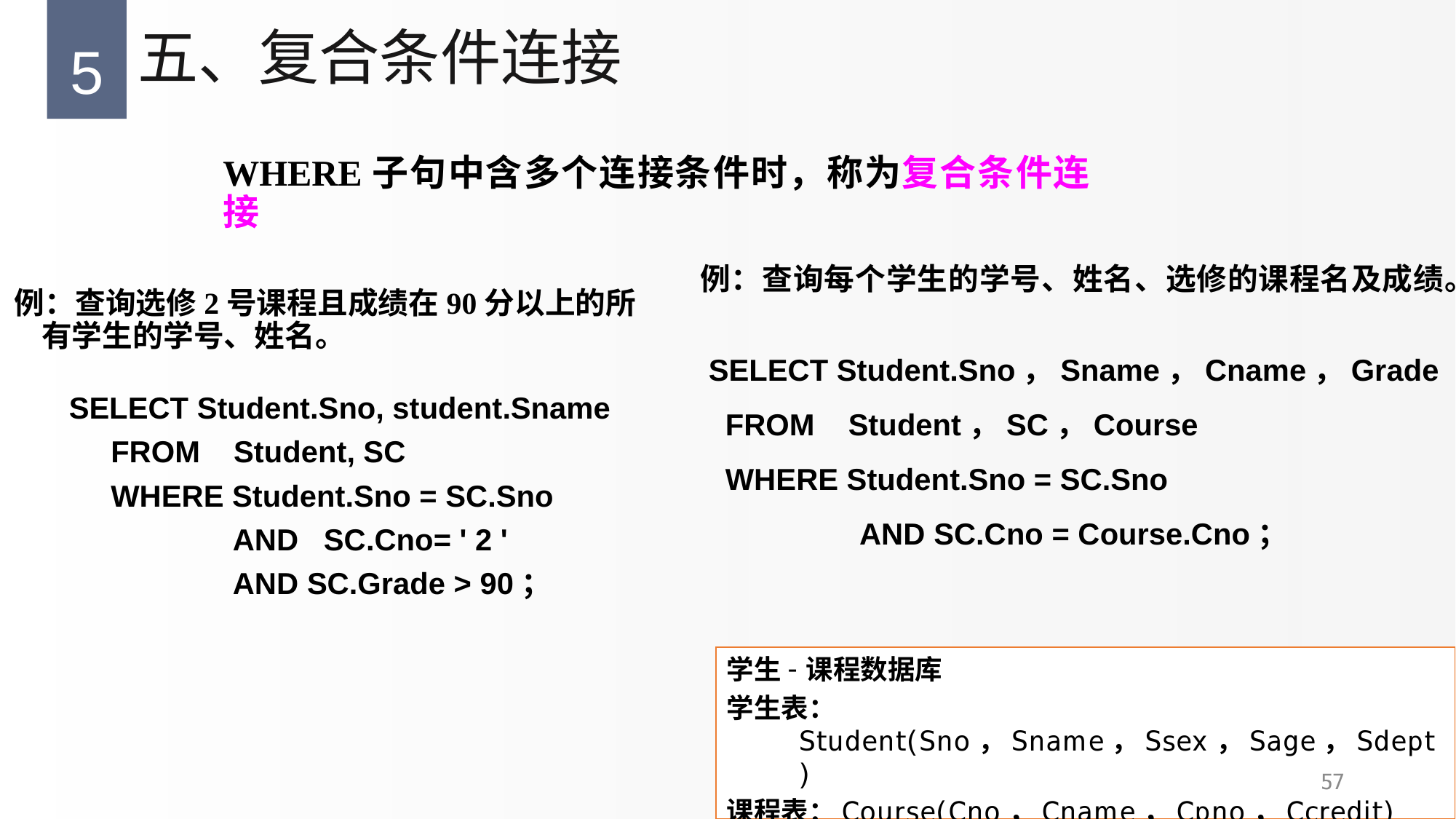

# 五、复合条件连接
WHERE子句中含多个连接条件时，称为复合条件连接

例：查询选修2号课程且成绩在90分以上的所有学生的学号、姓名。
SELECT Student.Sno, student.Sname
     FROM    Student, SC
     WHERE Student.Sno = SC.Sno
AND   SC.Cno= ' 2 '
AND SC.Grade > 90；
例：查询每个学生的学号、姓名、选修的课程名及成绩。
 SELECT Student.Sno，Sname，Cname，Grade
   FROM    Student，SC，Course
   WHERE Student.Sno = SC.Sno
                   AND SC.Cno = Course.Cno；
57